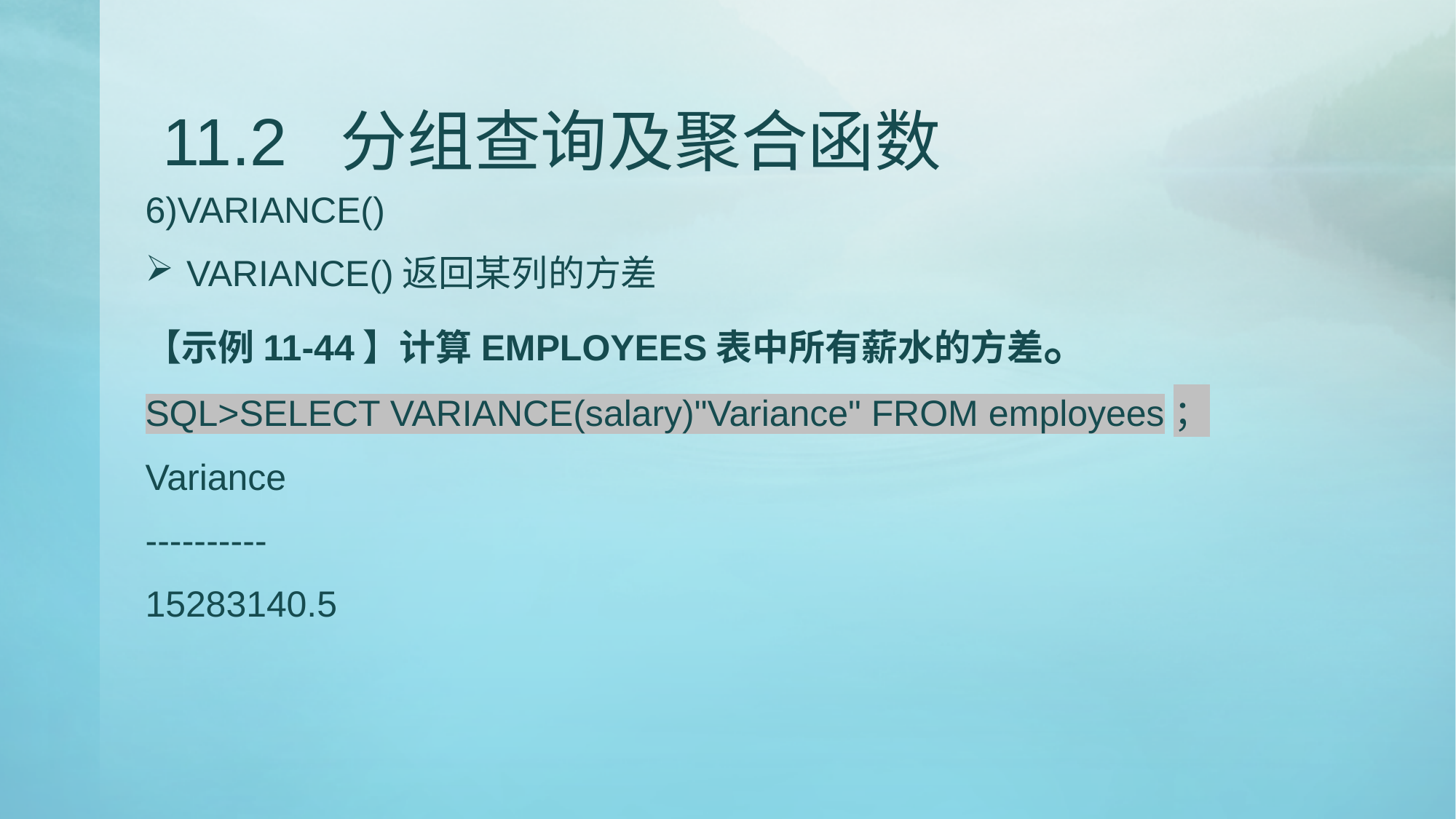

# 11.2  分组查询及聚合函数
6)VARIANCE()
VARIANCE()返回某列的方差
【示例11-44】计算EMPLOYEES表中所有薪水的方差。
SQL>SELECT VARIANCE(salary)"Variance" FROM employees；
Variance
----------
15283140.5